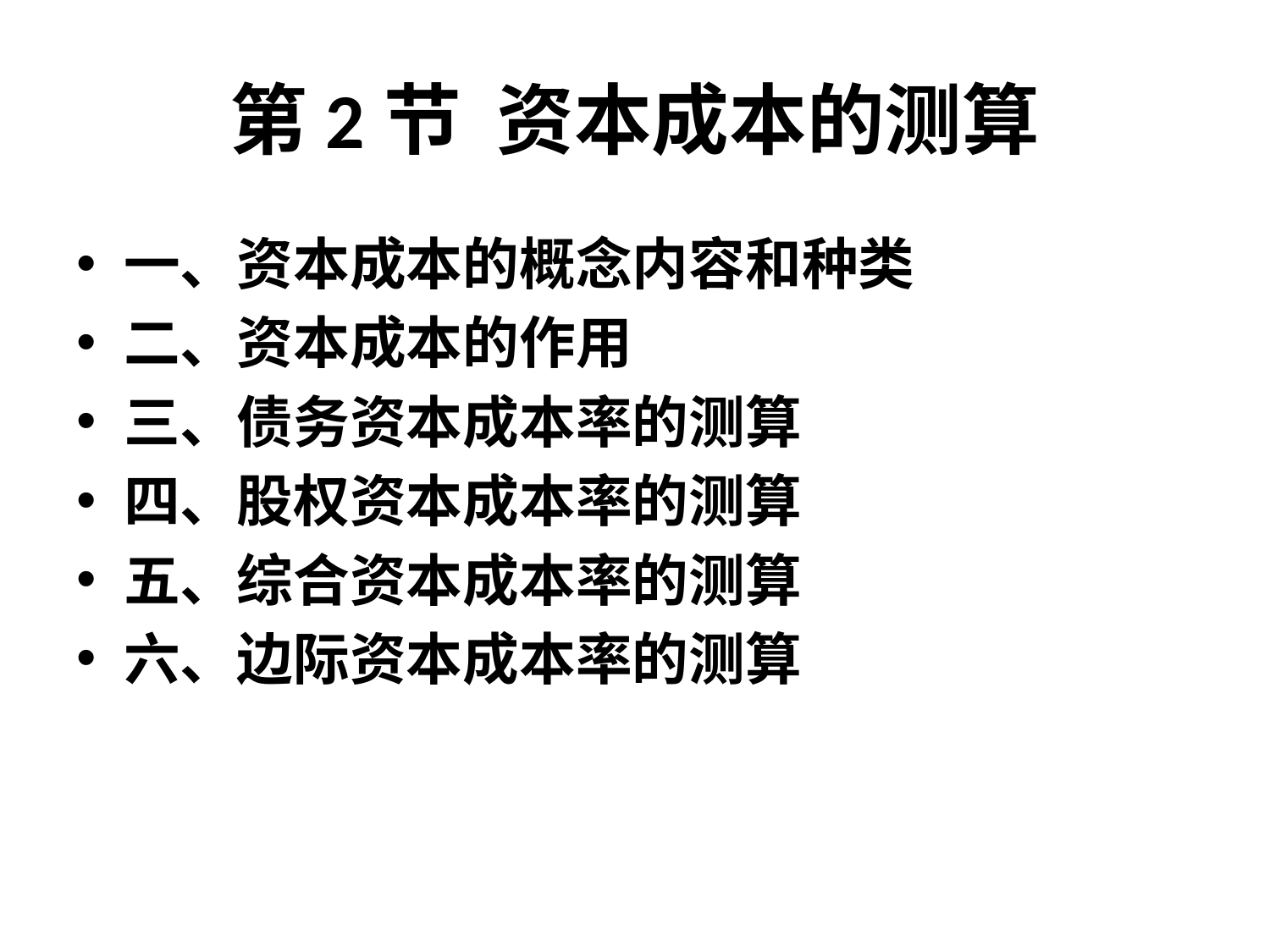

第2节  资本成本的测算
一、资本成本的概念内容和种类
二、资本成本的作用
三、债务资本成本率的测算
四、股权资本成本率的测算
五、综合资本成本率的测算
六、边际资本成本率的测算